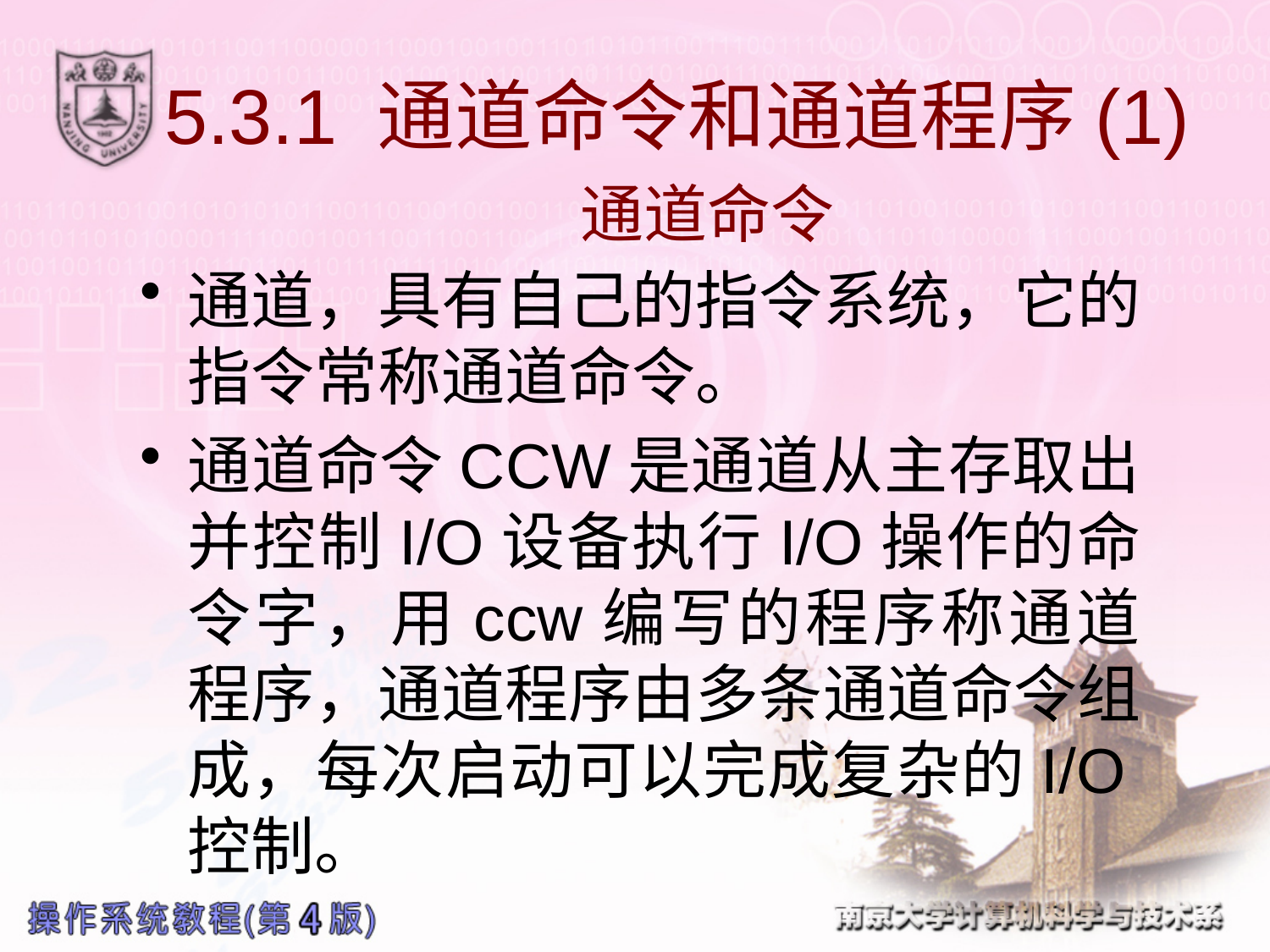

# 5.3.1 通道命令和通道程序(1)   通道命令
通道，具有自己的指令系统，它的指令常称通道命令。
通道命令CCW是通道从主存取出并控制I/O设备执行I/O操作的命令字，用ccw编写的程序称通道程序，通道程序由多条通道命令组成，每次启动可以完成复杂的I/O控制。